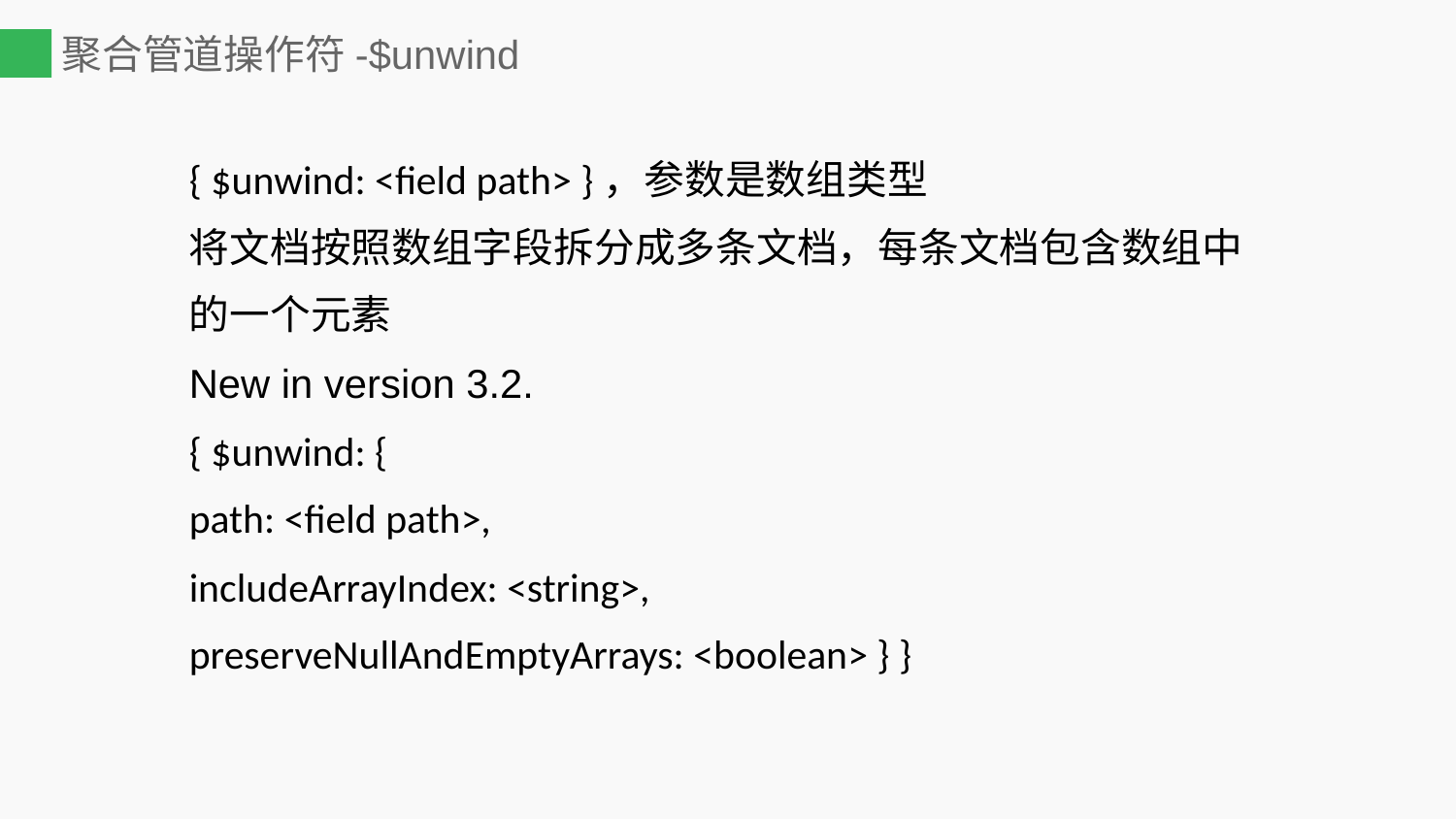

# 聚合管道操作符-$unwind
{ $unwind: <field path> }，参数是数组类型
将文档按照数组字段拆分成多条文档，每条文档包含数组中的一个元素
New in version 3.2.
{ $unwind: {
path: <field path>,
includeArrayIndex: <string>,
preserveNullAndEmptyArrays: <boolean> } }